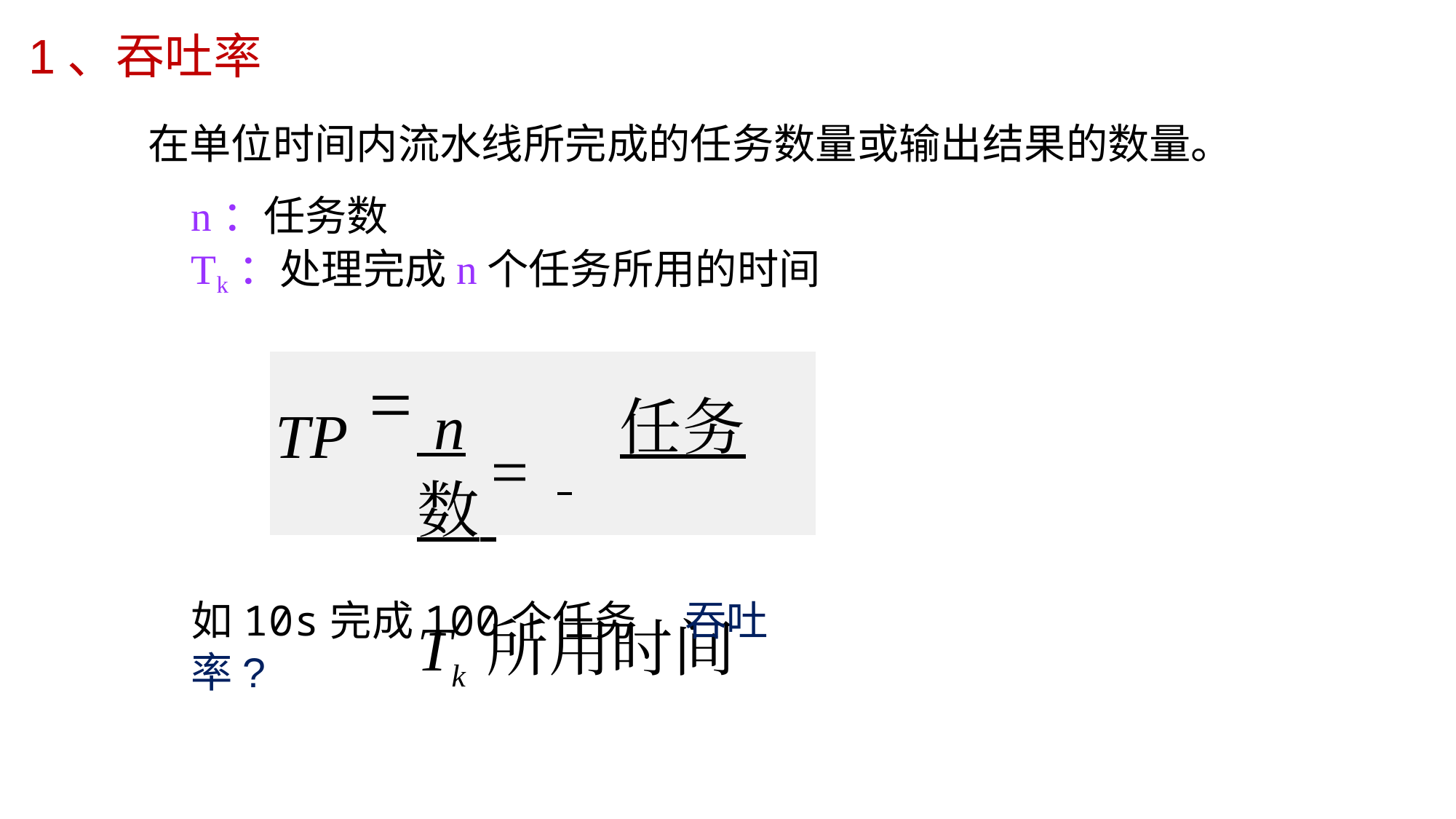

1、吞吐率
在单位时间内流水线所完成的任务数量或输出结果的数量。 n：任务数
Tk：处理完成n个任务所用的时间

 n =  任务数
Tk 所用时间
TP
如10s完成100个任务 吞吐率?